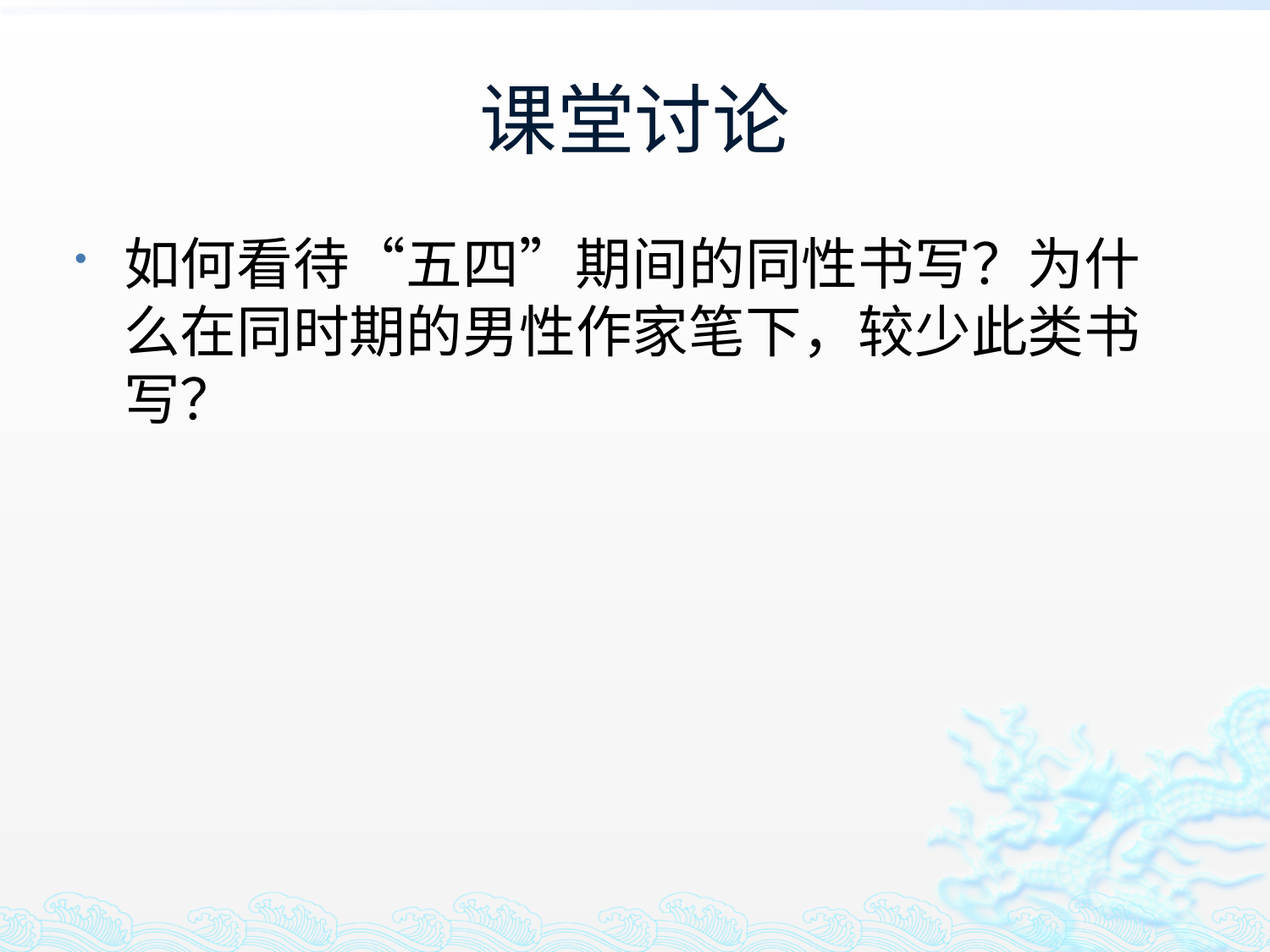

# 课堂讨论
如何看待“五四”期间的同性书写？为什么在同时期的男性作家笔下，较少此类书写？